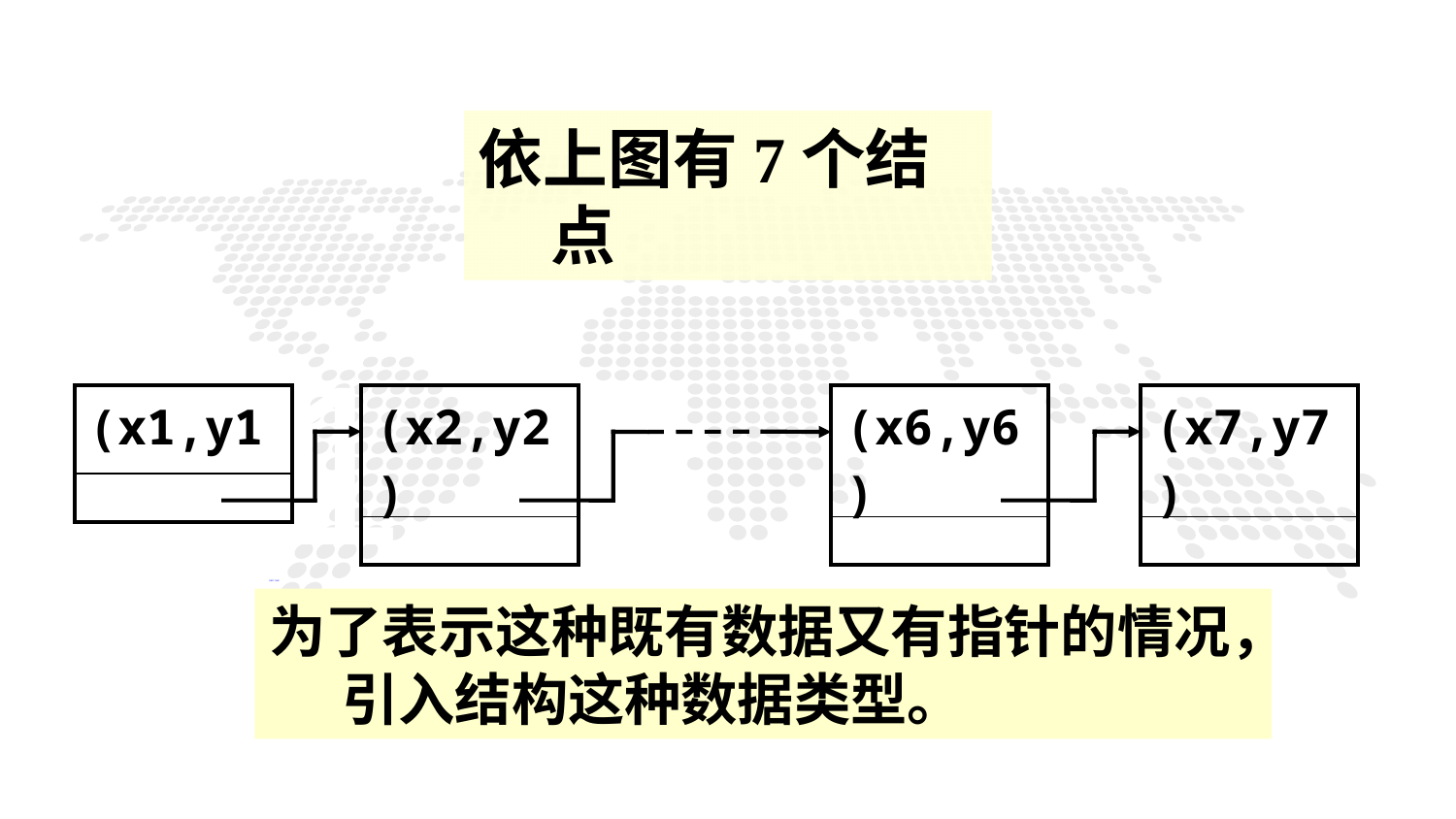

依上图有7个结点
1
| (x1,y1 |
| --- |
|  |
| (x2,y2) |
| --- |
|  |
| (x6,y6) |
| --- |
|  |
| (x7,y7) |
| --- |
|  |

PART  ONE
为了表示这种既有数据又有指针的情况，引入结构这种数据类型。